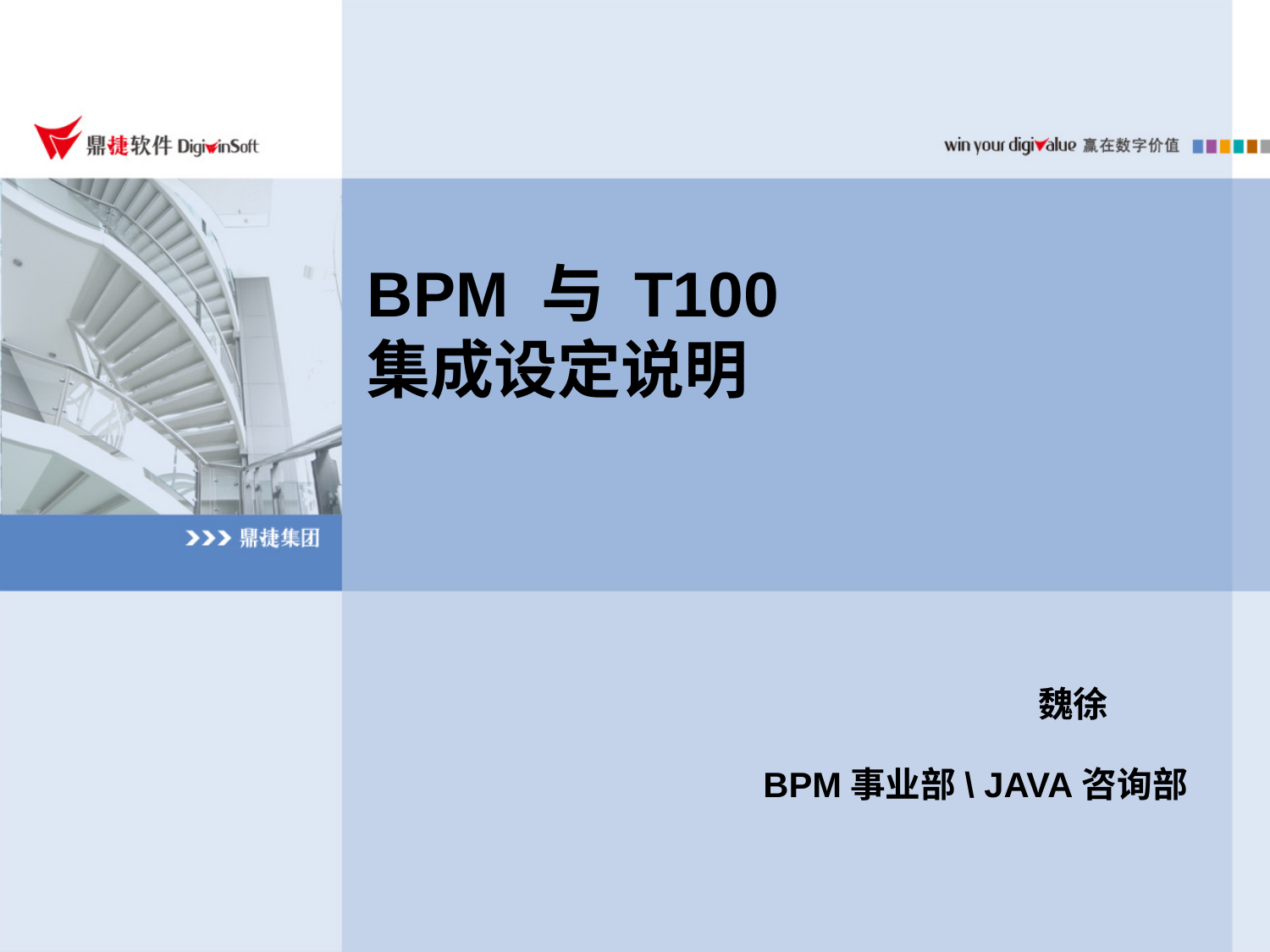

BPM 与 T100
集成设定说明
魏徐
BPM事业部\ JAVA咨询部